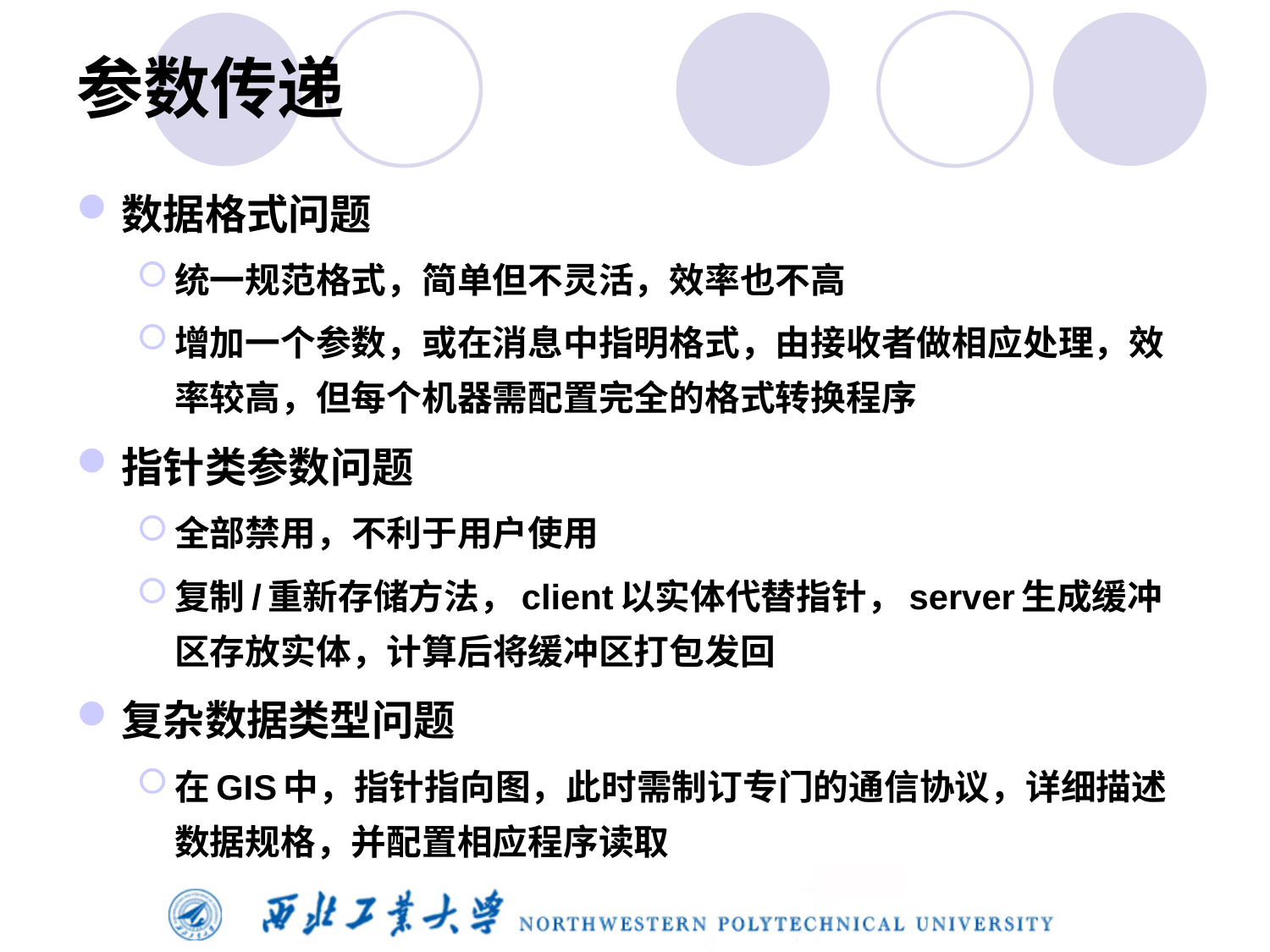

# 参数传递
数据格式问题
统一规范格式，简单但不灵活，效率也不高
增加一个参数，或在消息中指明格式，由接收者做相应处理，效率较高，但每个机器需配置完全的格式转换程序
指针类参数问题
全部禁用，不利于用户使用
复制/重新存储方法，client以实体代替指针，server生成缓冲区存放实体，计算后将缓冲区打包发回
复杂数据类型问题
在GIS中，指针指向图，此时需制订专门的通信协议，详细描述数据规格，并配置相应程序读取